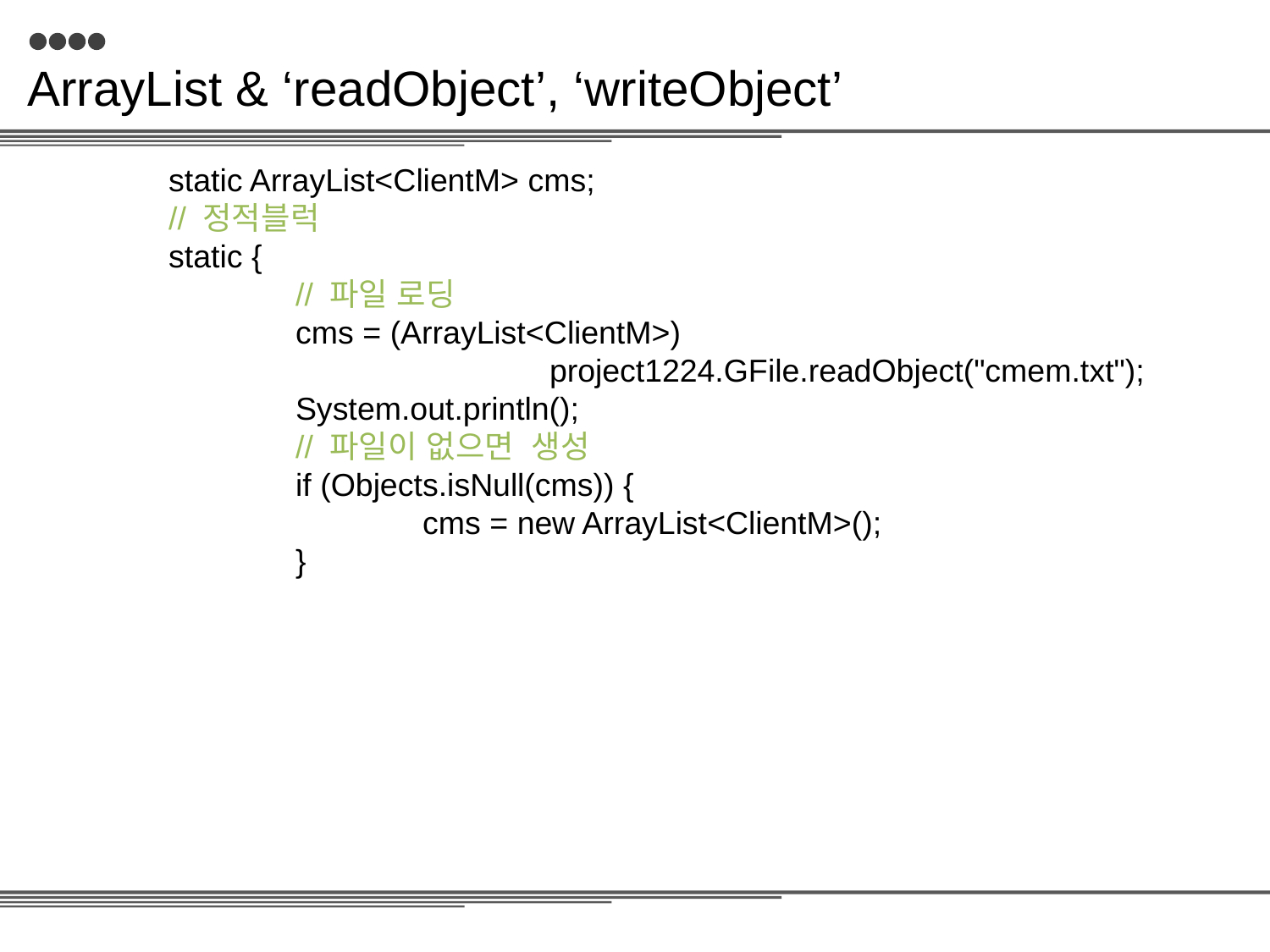

ArrayList & ‘readObject’, ‘writeObject’

	static ArrayList<ClientM> cms;
	// 정적블럭
	static {
		// 파일 로딩
		cms = (ArrayList<ClientM>)
				project1224.GFile.readObject("cmem.txt");
		System.out.println();
		// 파일이 없으면  생성
		if (Objects.isNull(cms)) {
			cms = new ArrayList<ClientM>();
		}